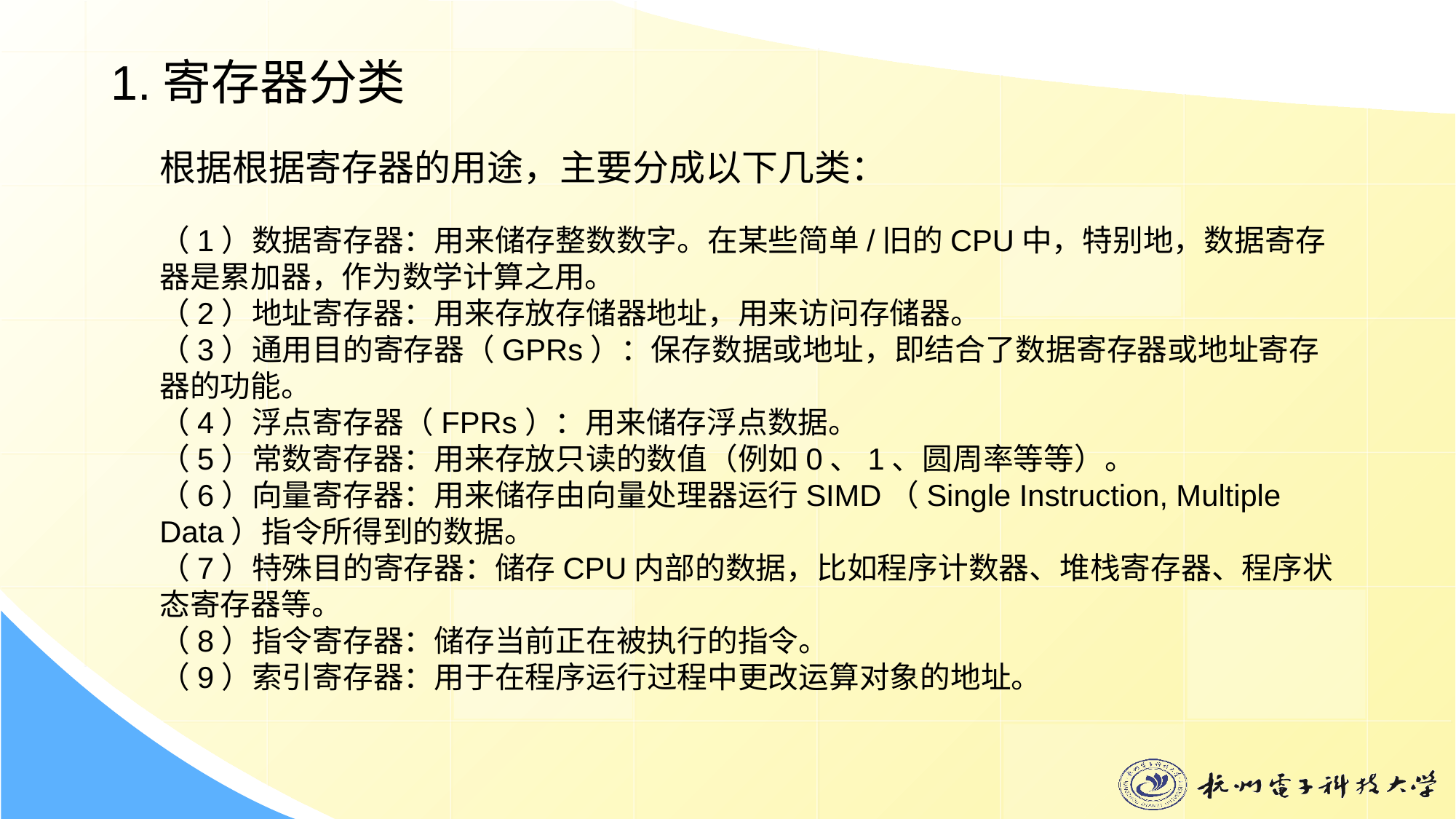

1.寄存器分类
根据根据寄存器的用途，主要分成以下几类：

（1）数据寄存器：用来储存整数数字。在某些简单/旧的CPU中，特别地，数据寄存器是累加器，作为数学计算之用。
（2）地址寄存器：用来存放存储器地址，用来访问存储器。
（3）通用目的寄存器（GPRs）：保存数据或地址，即结合了数据寄存器或地址寄存器的功能。
（4）浮点寄存器（FPRs）：用来储存浮点数据。
（5）常数寄存器：用来存放只读的数值（例如0、1、圆周率等等）。
（6）向量寄存器：用来储存由向量处理器运行SIMD（Single Instruction, Multiple Data）指令所得到的数据。
（7）特殊目的寄存器：储存CPU内部的数据，比如程序计数器、堆栈寄存器、程序状态寄存器等。
（8）指令寄存器：储存当前正在被执行的指令。
（9）索引寄存器：用于在程序运行过程中更改运算对象的地址。